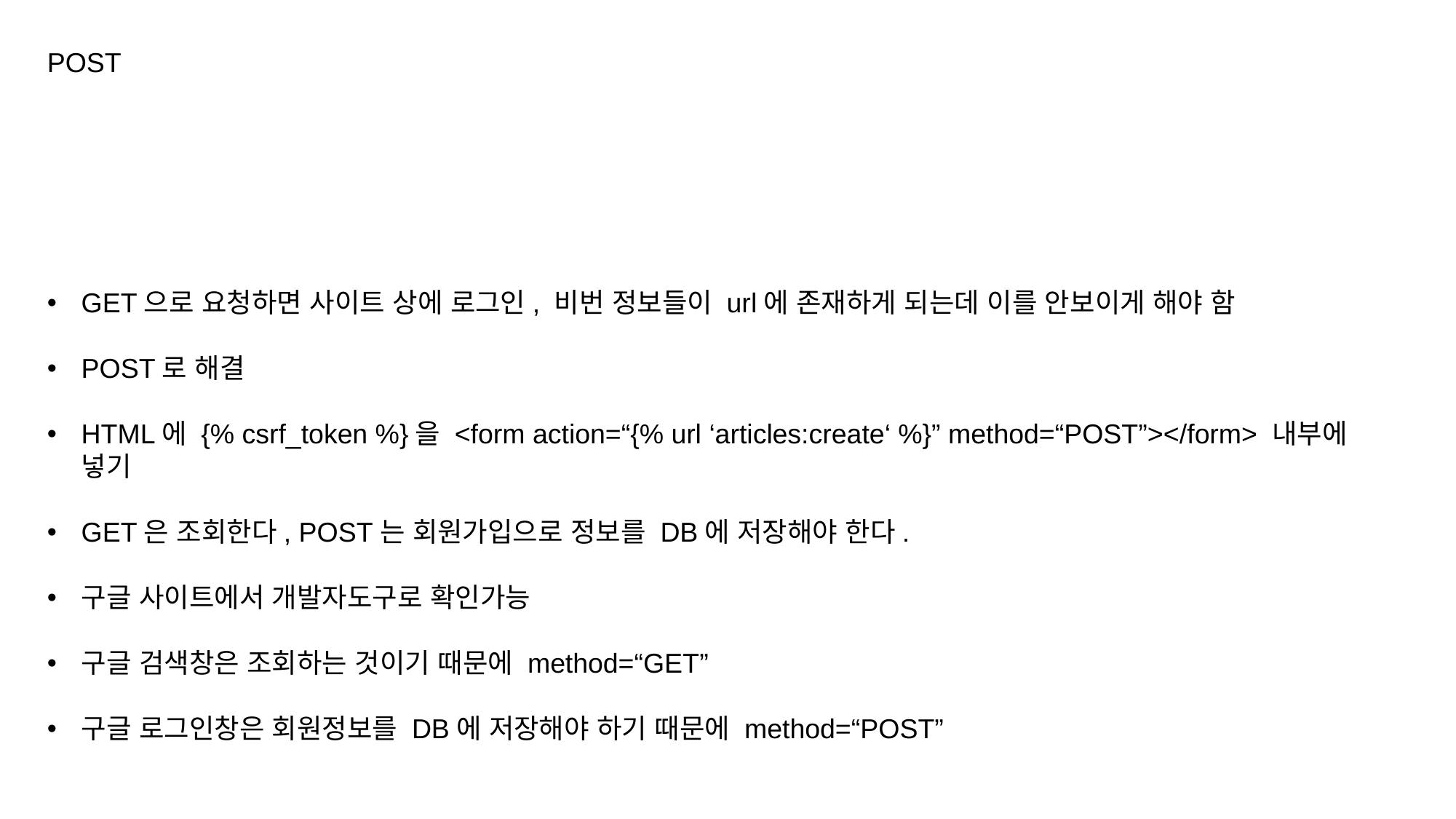

POST
GET으로 요청하면 사이트 상에 로그인, 비번 정보들이 url에 존재하게 되는데 이를 안보이게 해야 함

POST로 해결

HTML에 {% csrf_token %}을 <form action=“{% url ‘articles:create‘ %}” method=“POST”></form> 내부에 넣기

GET은 조회한다, POST는 회원가입으로 정보를 DB에 저장해야 한다.

구글 사이트에서 개발자도구로 확인가능

구글 검색창은 조회하는 것이기 때문에 method=“GET”

구글 로그인창은 회원정보를 DB에 저장해야 하기 때문에 method=“POST”